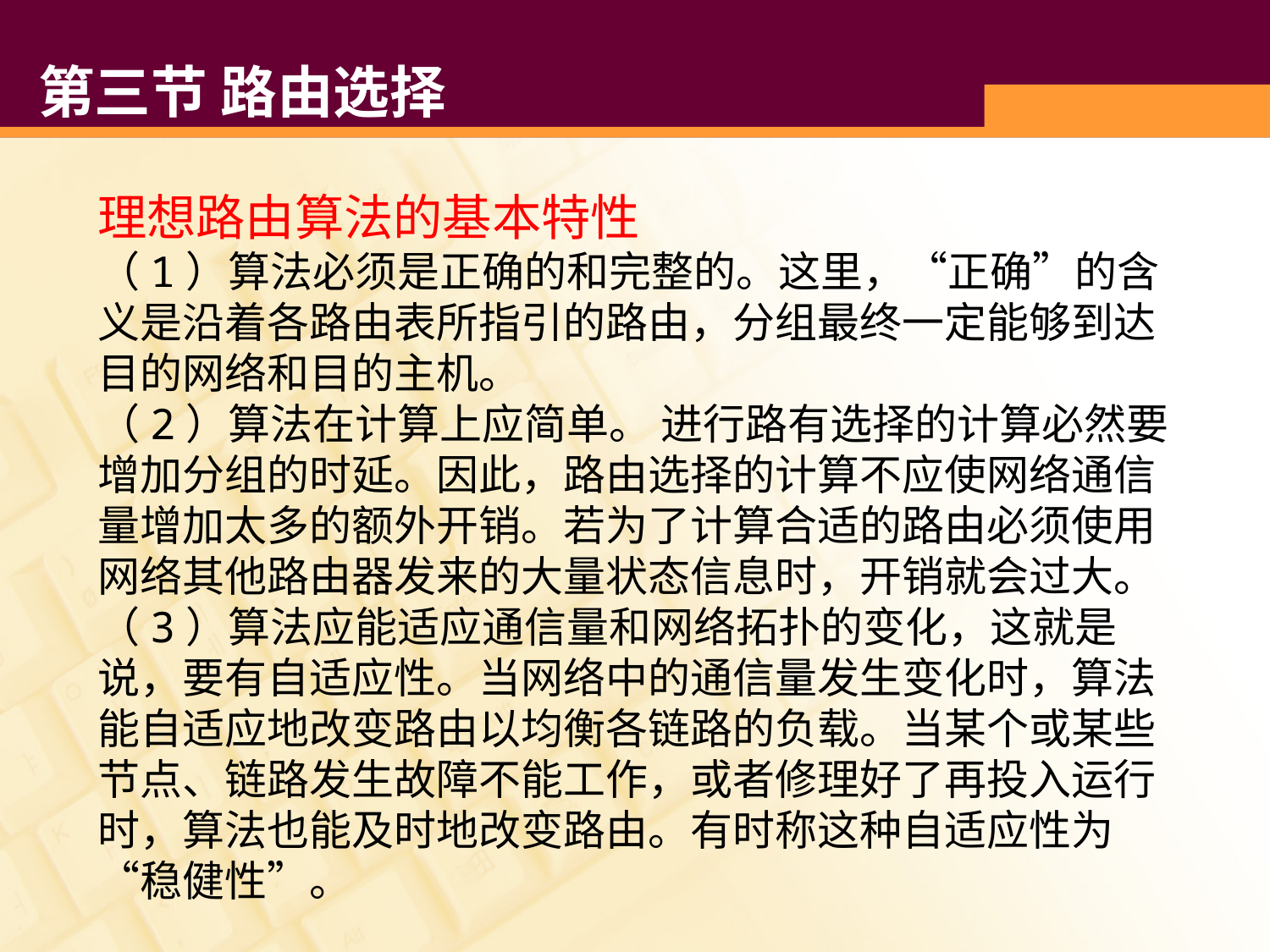

# 第三节 路由选择
理想路由算法的基本特性
（1）算法必须是正确的和完整的。这里，“正确”的含义是沿着各路由表所指引的路由，分组最终一定能够到达目的网络和目的主机。
（2）算法在计算上应简单。 进行路有选择的计算必然要增加分组的时延。因此，路由选择的计算不应使网络通信量增加太多的额外开销。若为了计算合适的路由必须使用网络其他路由器发来的大量状态信息时，开销就会过大。
（3）算法应能适应通信量和网络拓扑的变化，这就是说，要有自适应性。当网络中的通信量发生变化时，算法能自适应地改变路由以均衡各链路的负载。当某个或某些节点、链路发生故障不能工作，或者修理好了再投入运行时，算法也能及时地改变路由。有时称这种自适应性为“稳健性”。